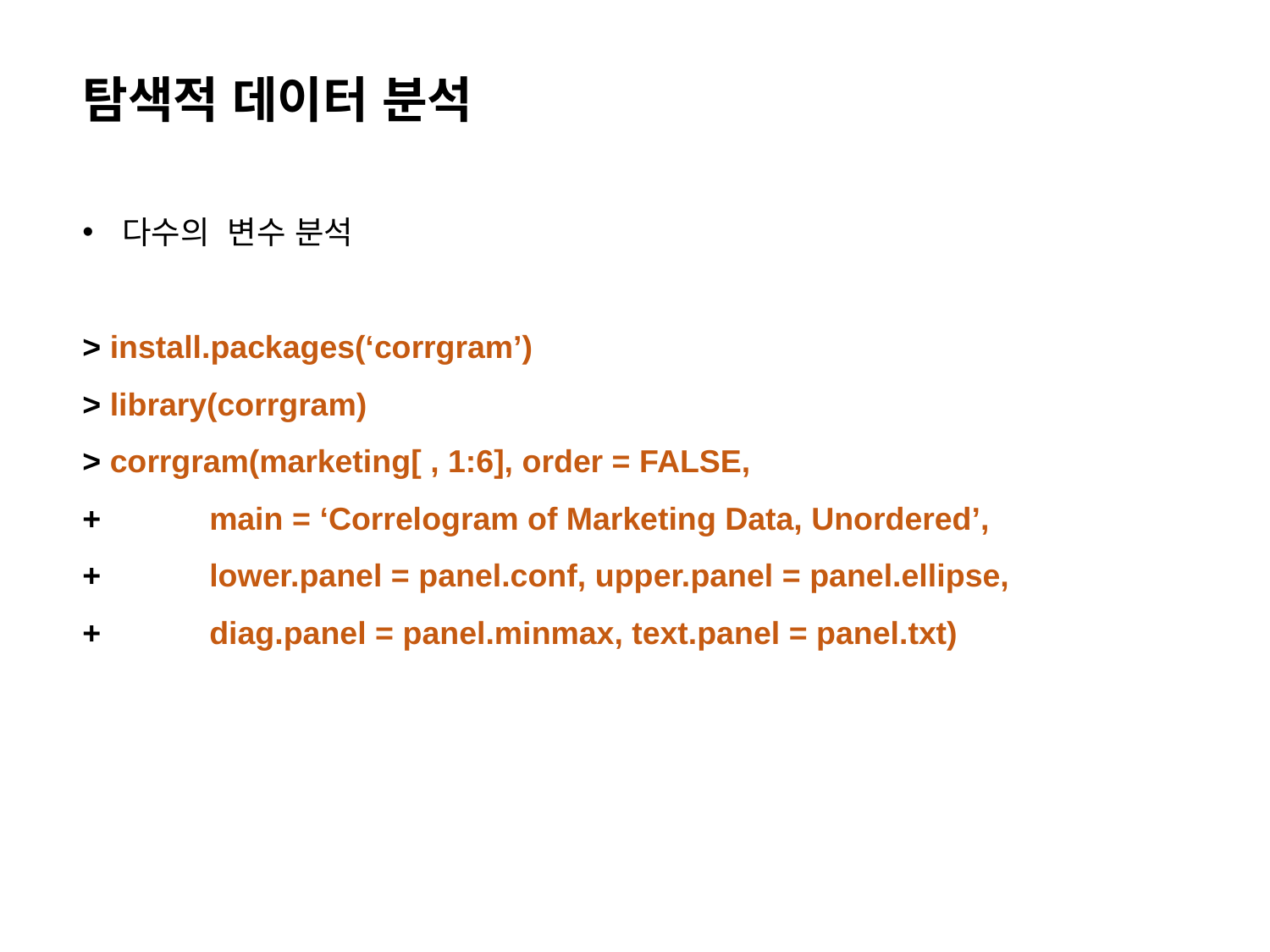

탐색적 데이터 분석
다수의  변수 분석

> install.packages(‘corrgram’)
> library(corrgram)
> corrgram(marketing[ , 1:6], order = FALSE,
+ 	main = ‘Correlogram of Marketing Data, Unordered’,
+ 	lower.panel = panel.conf, upper.panel = panel.ellipse,
+ 	diag.panel = panel.minmax, text.panel = panel.txt)